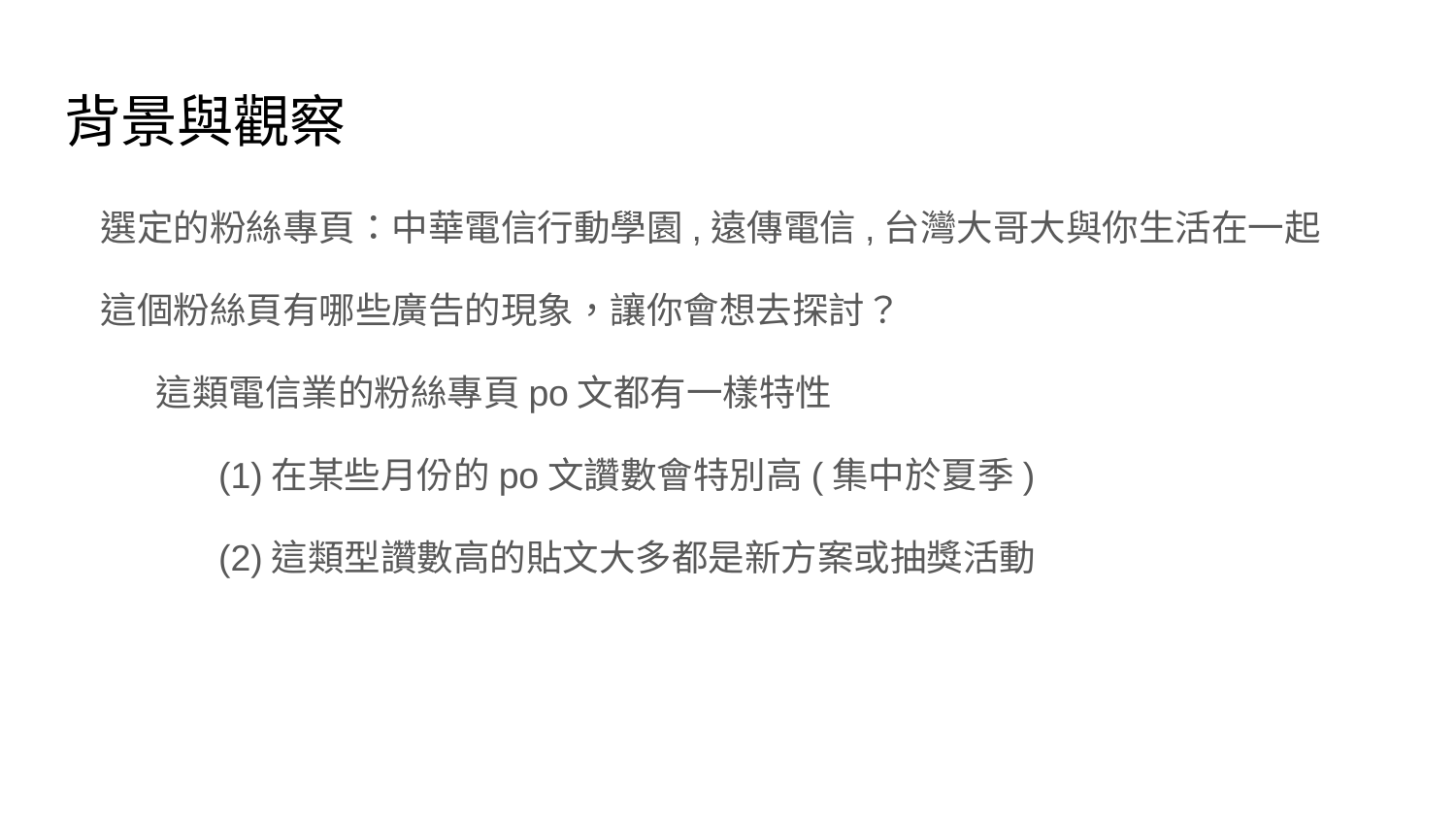

# 背景與觀察
選定的粉絲專頁：中華電信行動學園,遠傳電信,台灣大哥大與你生活在一起
這個粉絲頁有哪些廣告的現象，讓你會想去探討？
 這類電信業的粉絲專頁po文都有一樣特性
        (1)在某些月份的po文讚數會特別高(集中於夏季)
        (2)這類型讚數高的貼文大多都是新方案或抽獎活動